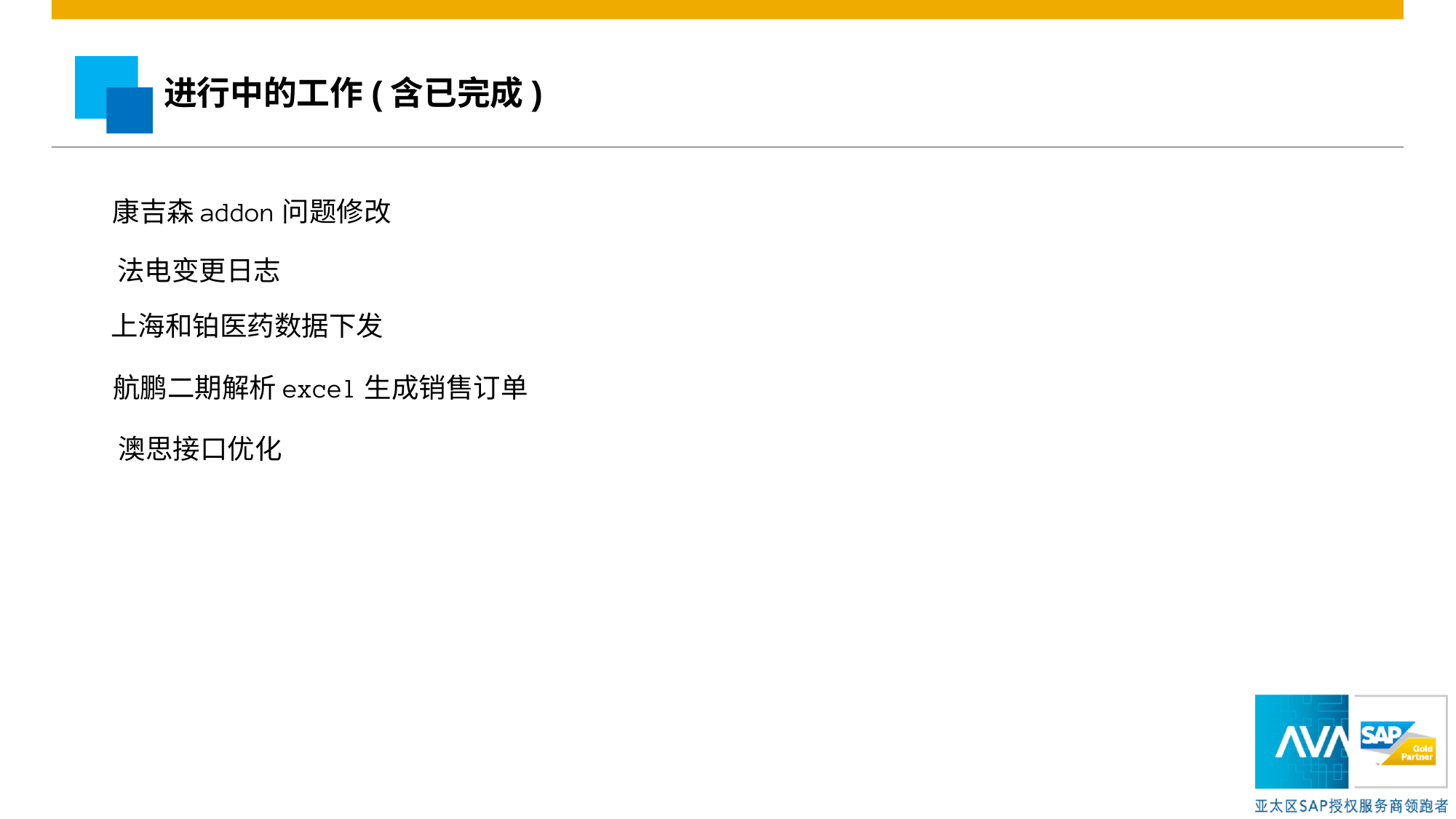

进行中的工作(含已完成)
康吉森addon问题修改

法电变更日志
上海和铂医药数据下发

航鹏二期解析excel生成销售订单
澳思接口优化